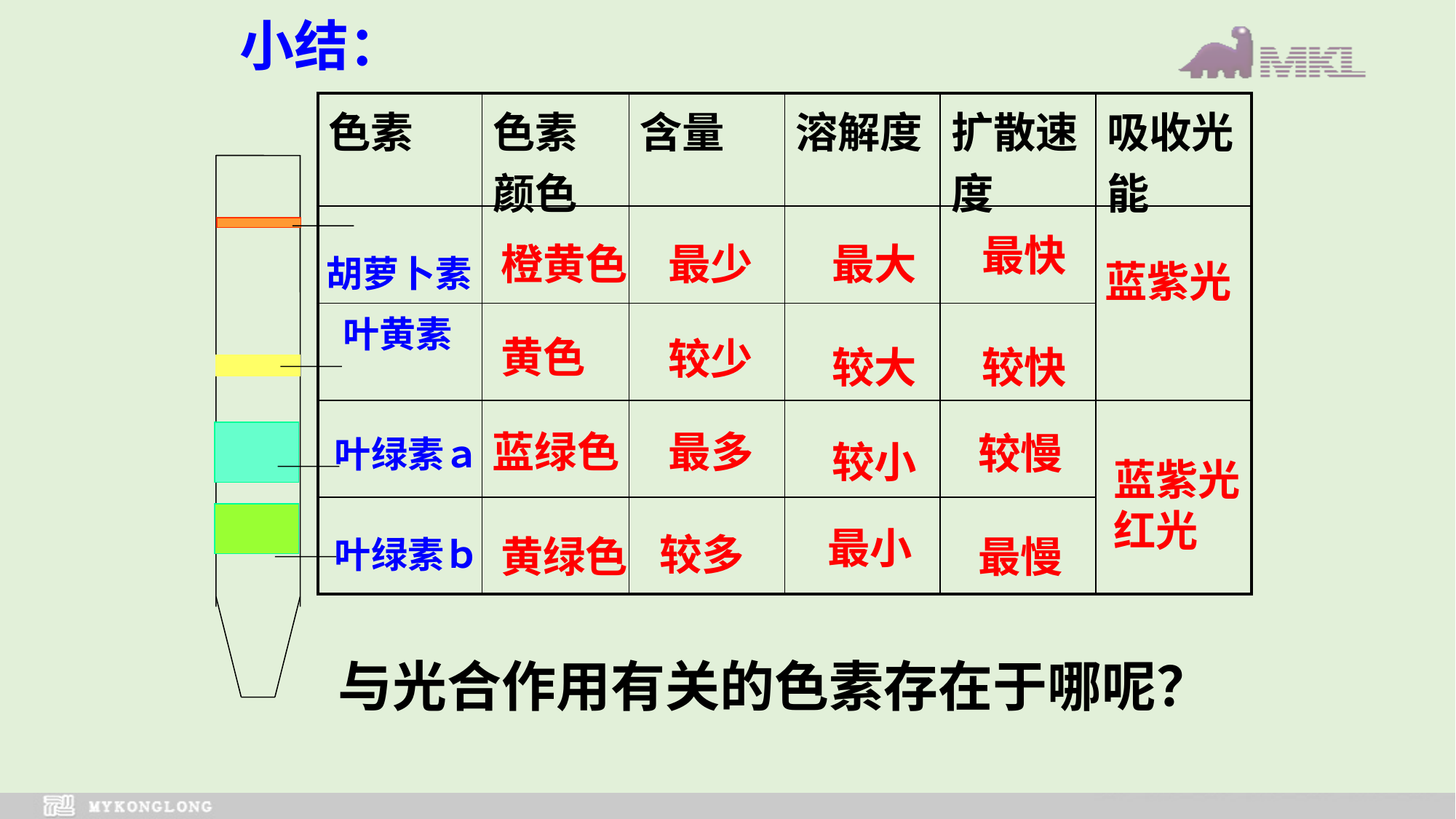

小结：
| 色素 | 色素颜色 | 含量 | 溶解度 | 扩散速度 | 吸收光能 |
| --- | --- | --- | --- | --- | --- |
|  |  |  |  |  |  |
|  |  |  |  |  |  |
|  |  |  |  |  |  |
|  |  |  |  |  |  |

最快
橙黄色
最少
最大
胡萝卜素
蓝紫光
叶黄素
黄色
较少
较大
较快
蓝绿色
最多
较慢
叶绿素ａ
较小
蓝紫光
红光

最小
较多
黄绿色
最慢
叶绿素ｂ
与光合作用有关的色素存在于哪呢？